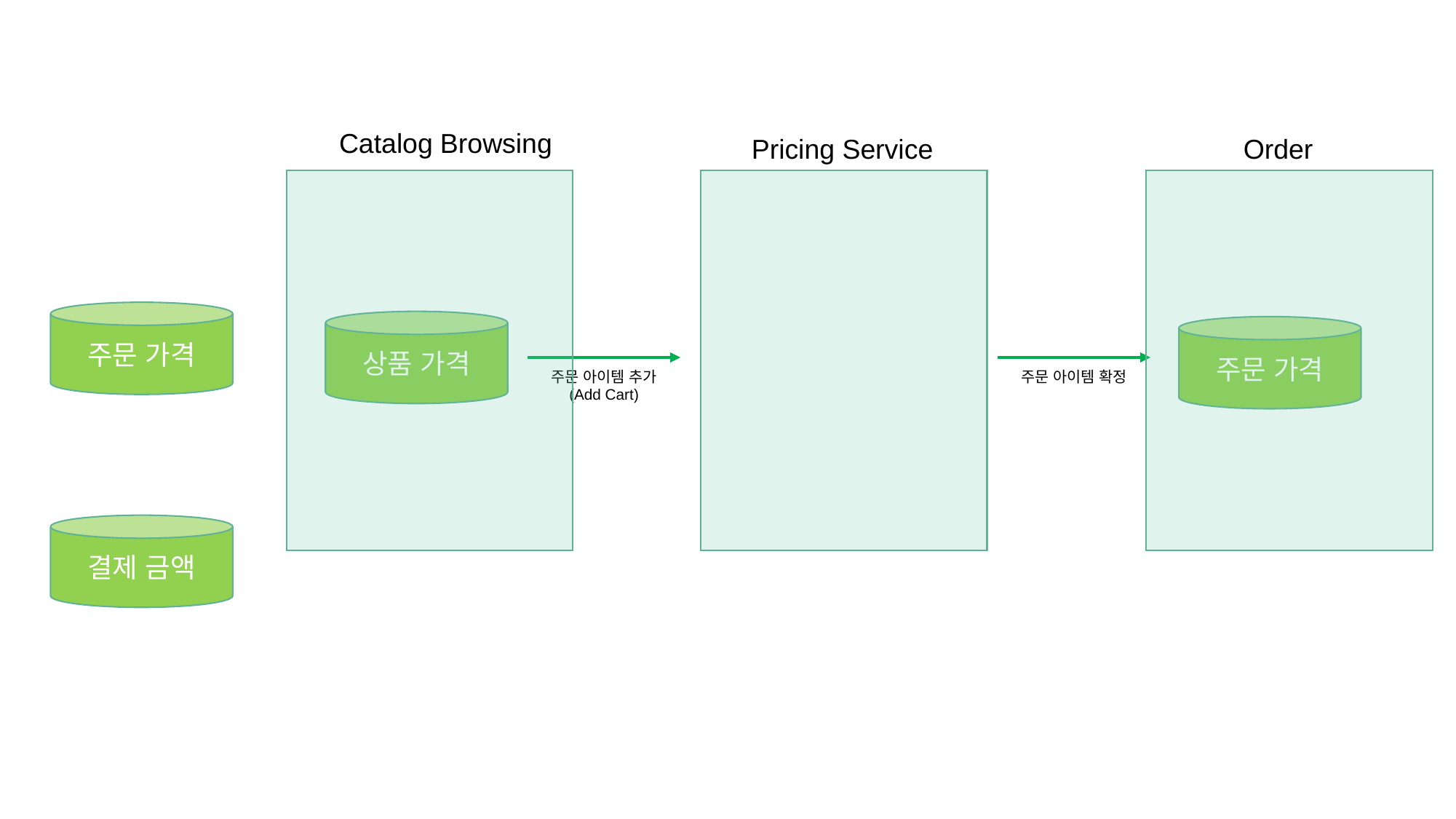

Catalog Browsing
Pricing Service
Order

주문 가격
상품 가격
주문 가격
주문 아이템 추가
(Add Cart)
주문 아이템 확정
결제 금액